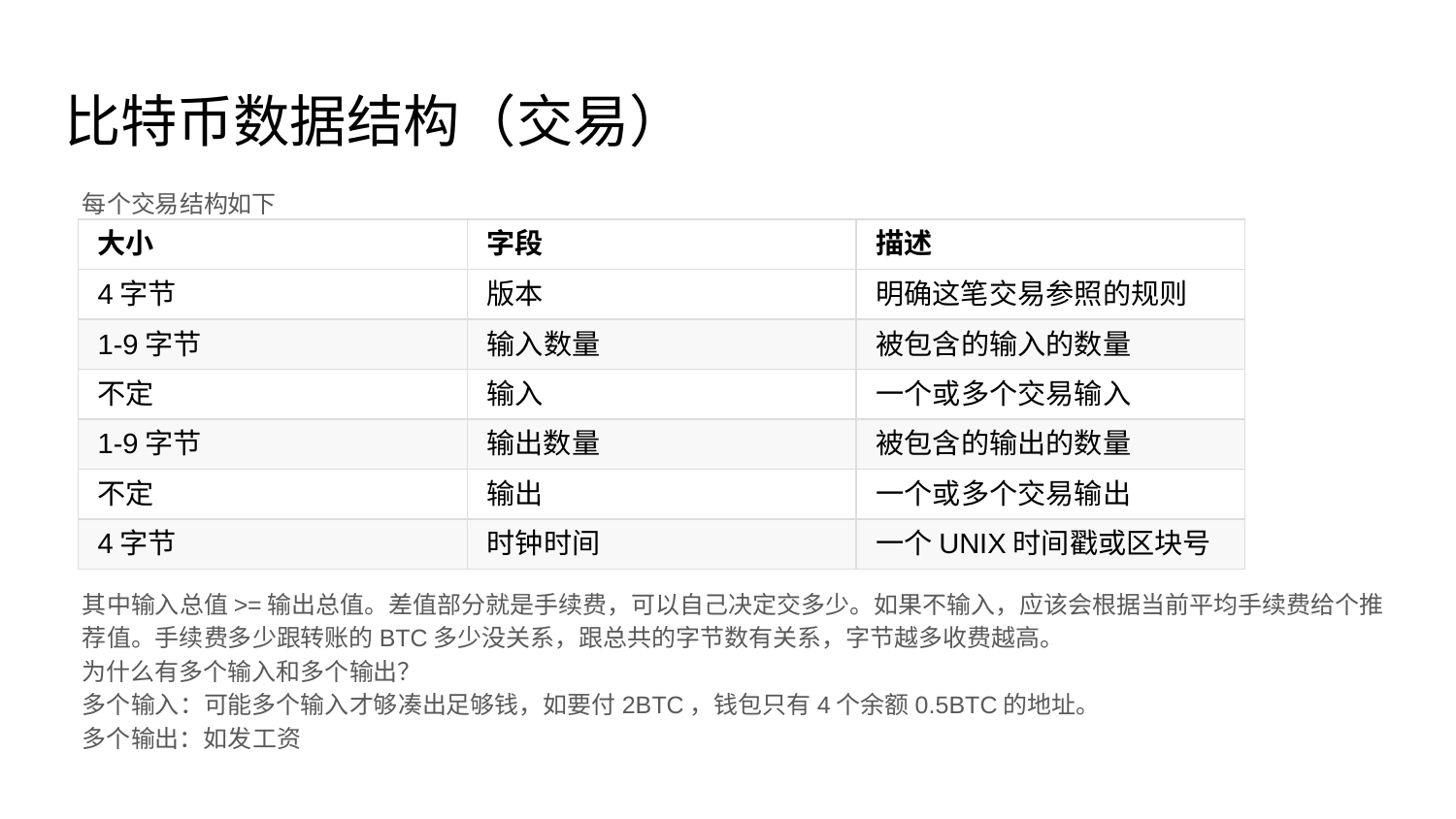

# 比特币数据结构（交易）
每个交易结构如下

其中输入总值>=输出总值。差值部分就是手续费，可以自己决定交多少。如果不输入，应该会根据当前平均手续费给个推荐值。手续费多少跟转账的BTC多少没关系，跟总共的字节数有关系，字节越多收费越高。
为什么有多个输入和多个输出？
多个输入：可能多个输入才够凑出足够钱，如要付2BTC，钱包只有4个余额0.5BTC的地址。
多个输出：如发工资

| 大小 | 字段 | 描述 |
| --- | --- | --- |
| 4字节 | 版本 | 明确这笔交易参照的规则 |
| 1-9字节 | 输入数量 | 被包含的输入的数量 |
| 不定 | 输入 | 一个或多个交易输入 |
| 1-9字节 | 输出数量 | 被包含的输出的数量 |
| 不定 | 输出 | 一个或多个交易输出 |
| 4字节 | 时钟时间 | 一个UNIX时间戳或区块号 |